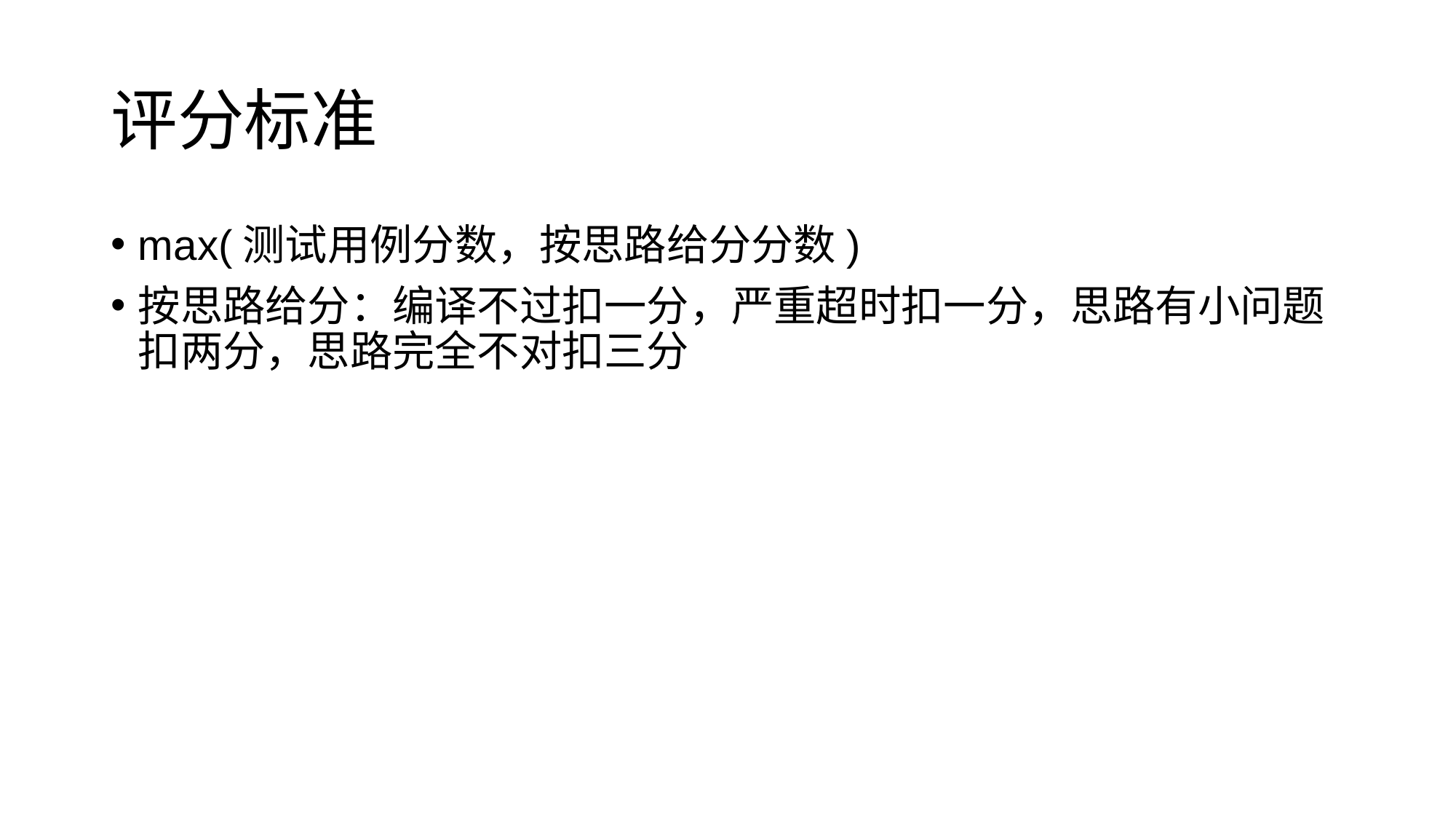

# 评分标准
max(测试用例分数，按思路给分分数)
按思路给分：编译不过扣一分，严重超时扣一分，思路有小问题扣两分，思路完全不对扣三分